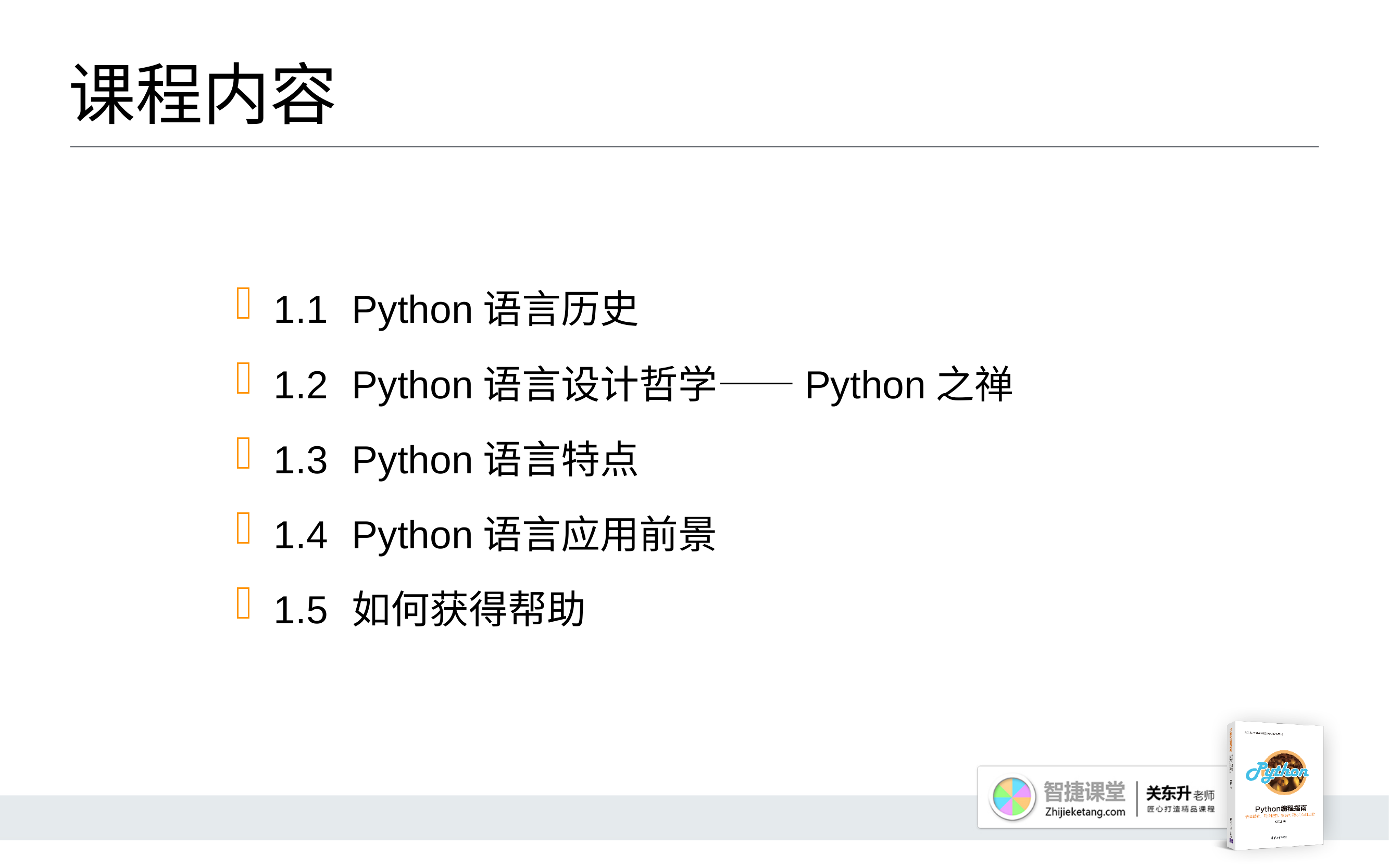

# 课程内容
1.1 	Python语言历史
1.2 	Python语言设计哲学——Python之禅
1.3 	Python语言特点
1.4 	Python语言应用前景
1.5 	如何获得帮助